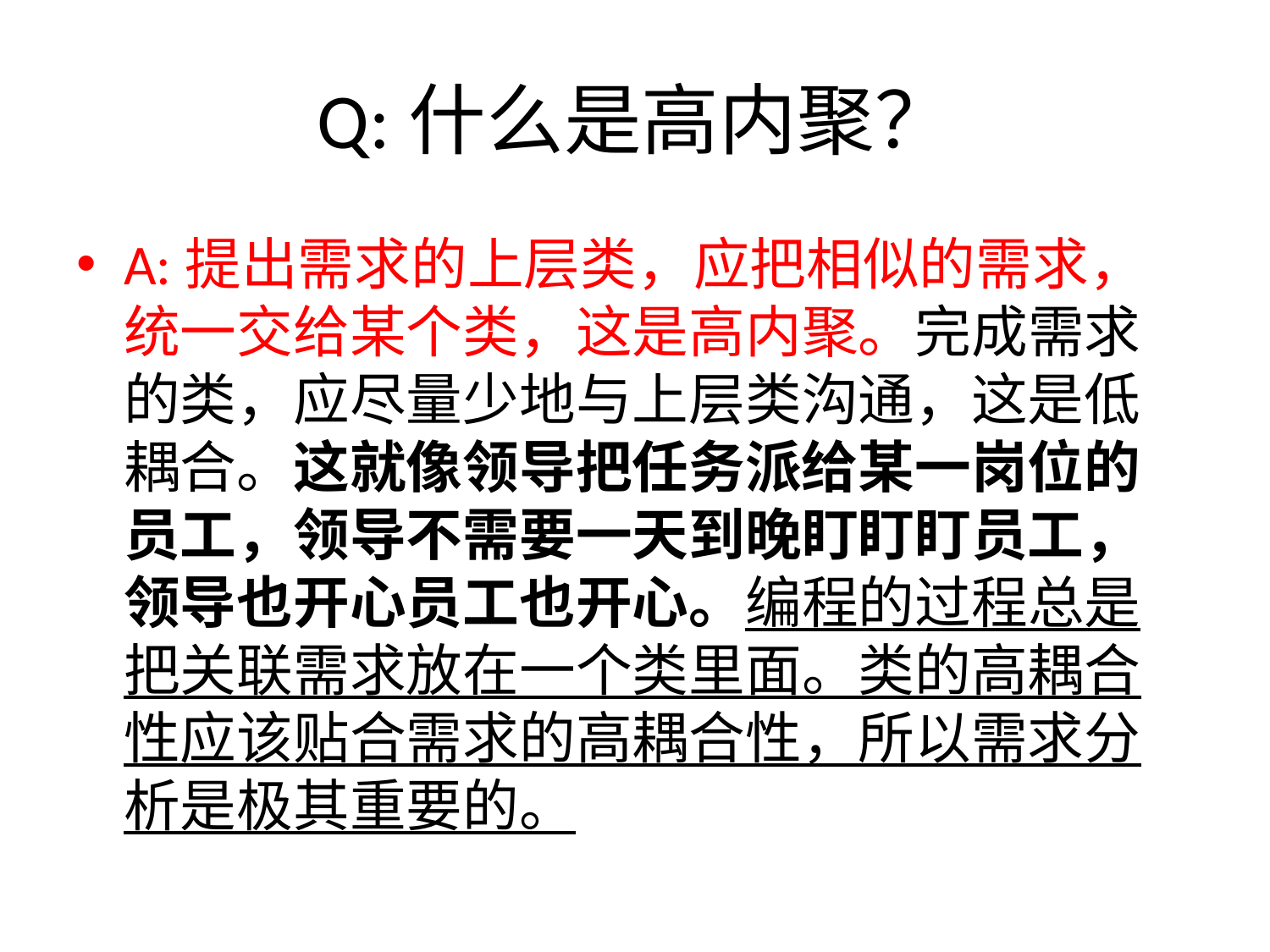

# Q:什么是高内聚？
A:提出需求的上层类，应把相似的需求，统一交给某个类，这是高内聚。完成需求的类，应尽量少地与上层类沟通，这是低耦合。这就像领导把任务派给某一岗位的员工，领导不需要一天到晚盯盯盯员工，领导也开心员工也开心。编程的过程总是把关联需求放在一个类里面。类的高耦合性应该贴合需求的高耦合性，所以需求分析是极其重要的。